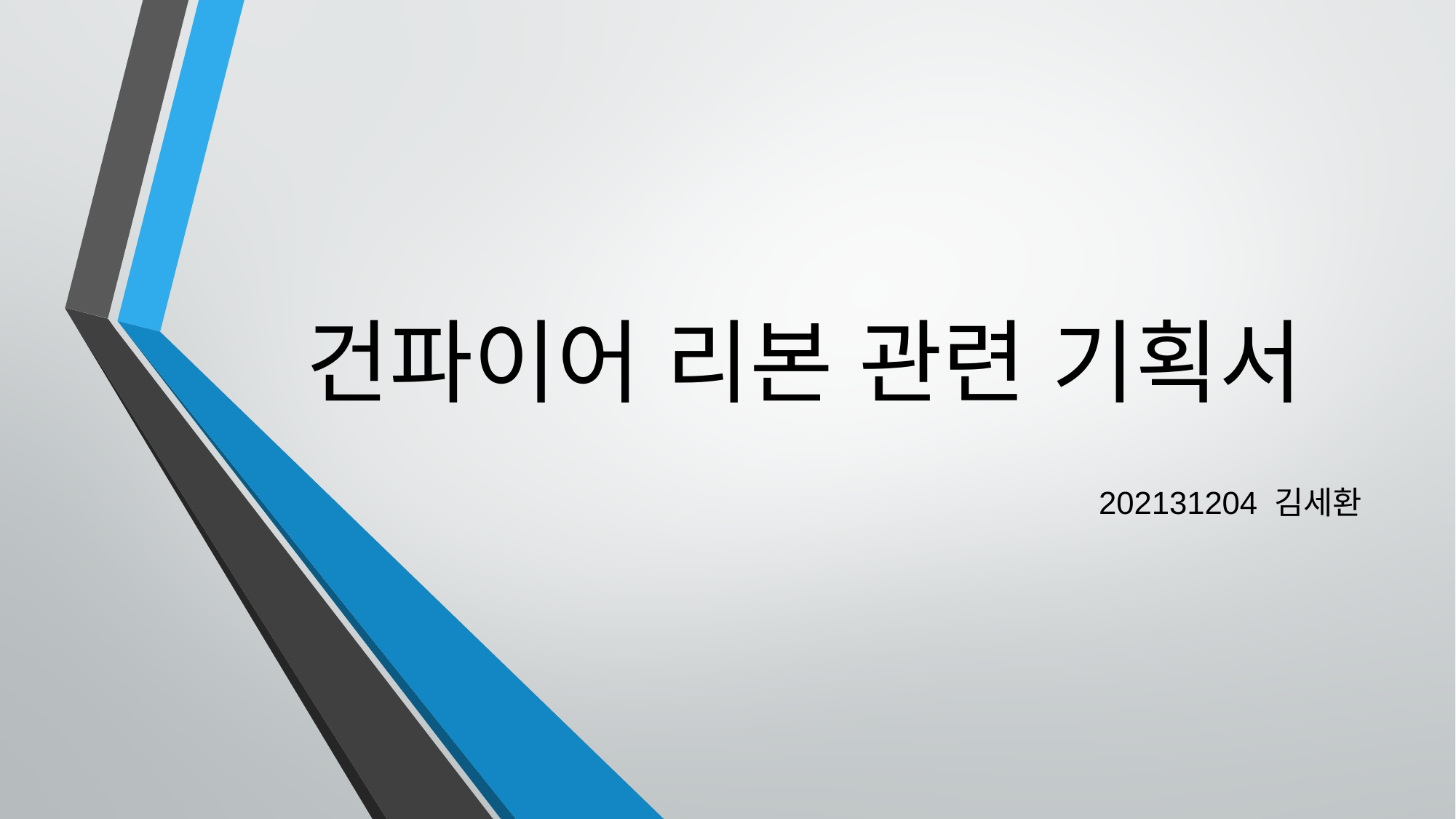

# 건파이어 리본 관련 기획서
202131204 김세환